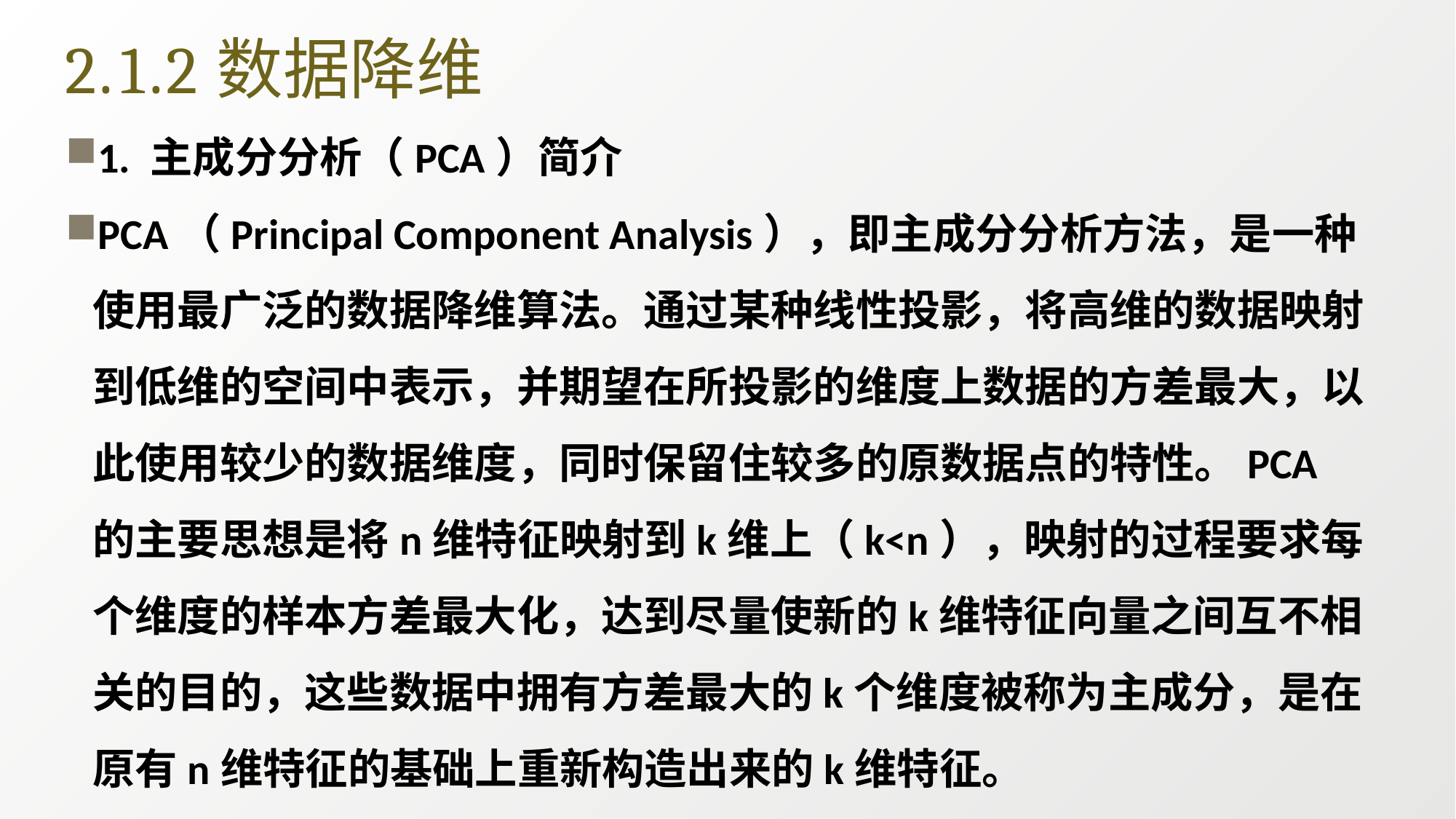

# 2.1.2数据降维
1. 主成分分析（PCA）简介
PCA（Principal Component Analysis），即主成分分析方法，是一种使用最广泛的数据降维算法。通过某种线性投影，将高维的数据映射到低维的空间中表示，并期望在所投影的维度上数据的方差最大，以此使用较少的数据维度，同时保留住较多的原数据点的特性。PCA的主要思想是将n维特征映射到k维上（k<n），映射的过程要求每个维度的样本方差最大化，达到尽量使新的k维特征向量之间互不相关的目的，这些数据中拥有方差最大的k个维度被称为主成分，是在原有n维特征的基础上重新构造出来的k维特征。